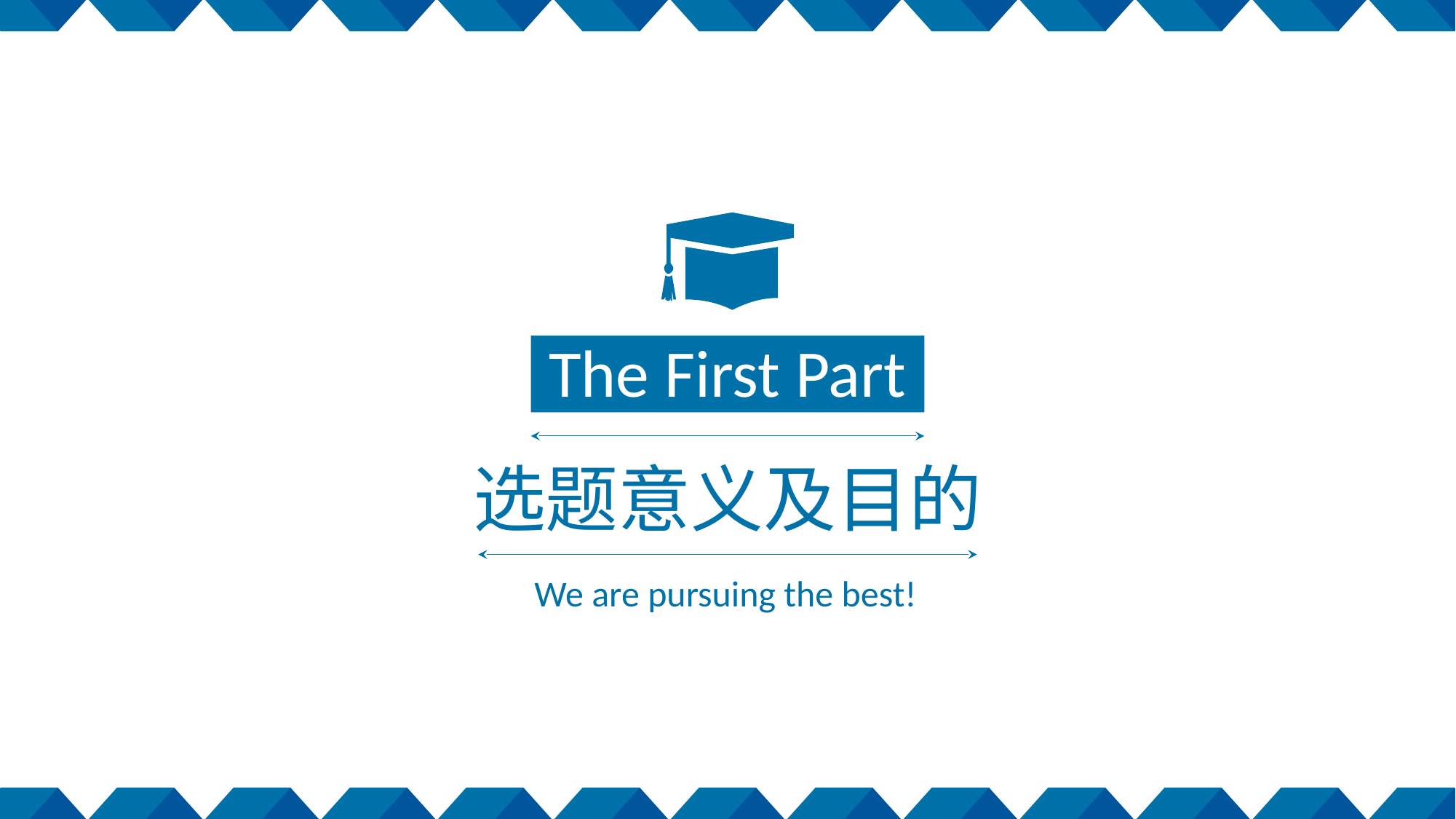

The First Part

选题意义及目的
We are pursuing the best!